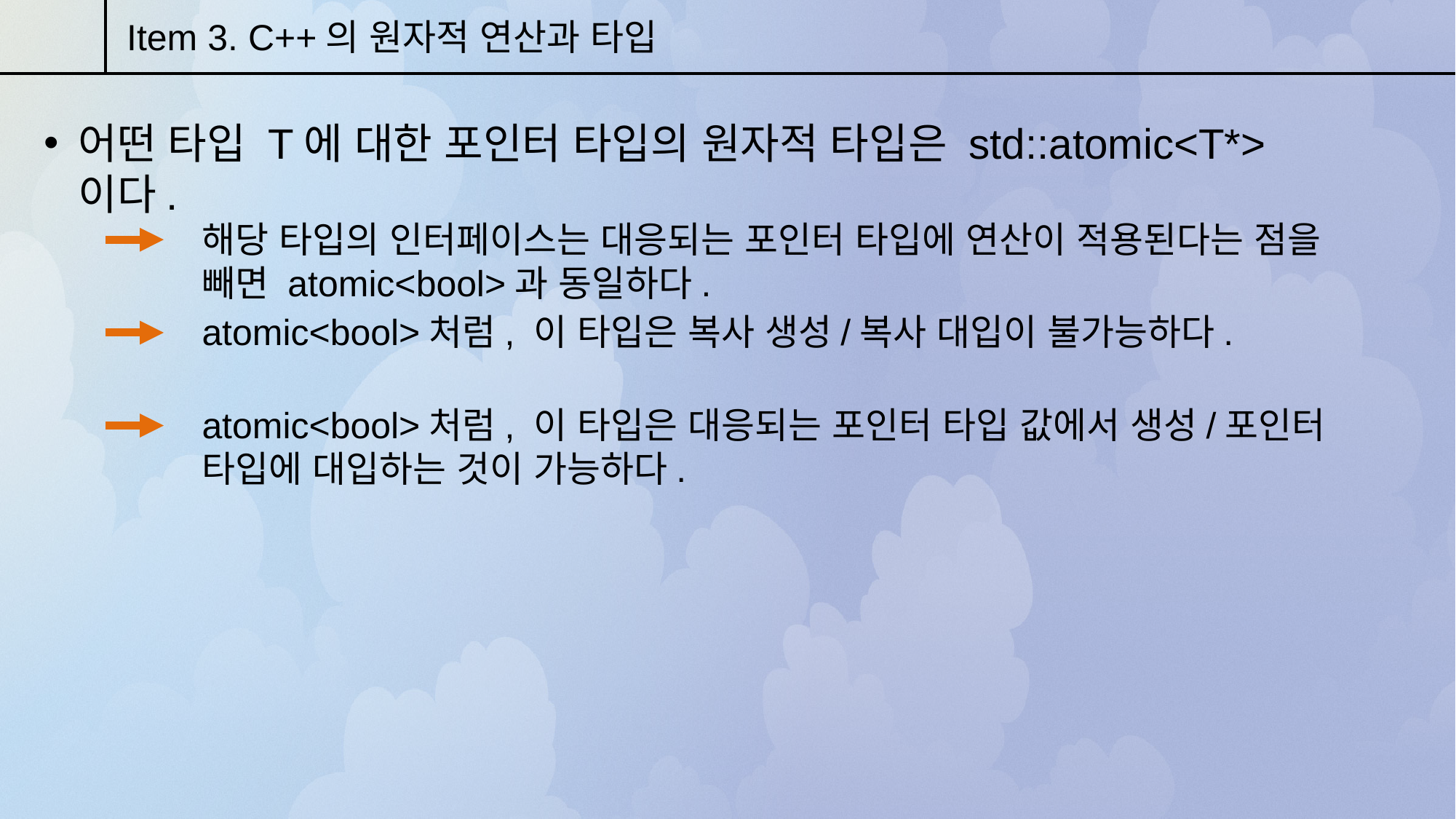

Item 3. C++의 원자적 연산과 타입
어떤 타입 T에 대한 포인터 타입의 원자적 타입은 std::atomic<T*>이다.
해당 타입의 인터페이스는 대응되는 포인터 타입에 연산이 적용된다는 점을 빼면 atomic<bool>과 동일하다.
atomic<bool>처럼, 이 타입은 복사 생성/복사 대입이 불가능하다.
atomic<bool>처럼, 이 타입은 대응되는 포인터 타입 값에서 생성/포인터 타입에 대입하는 것이 가능하다.